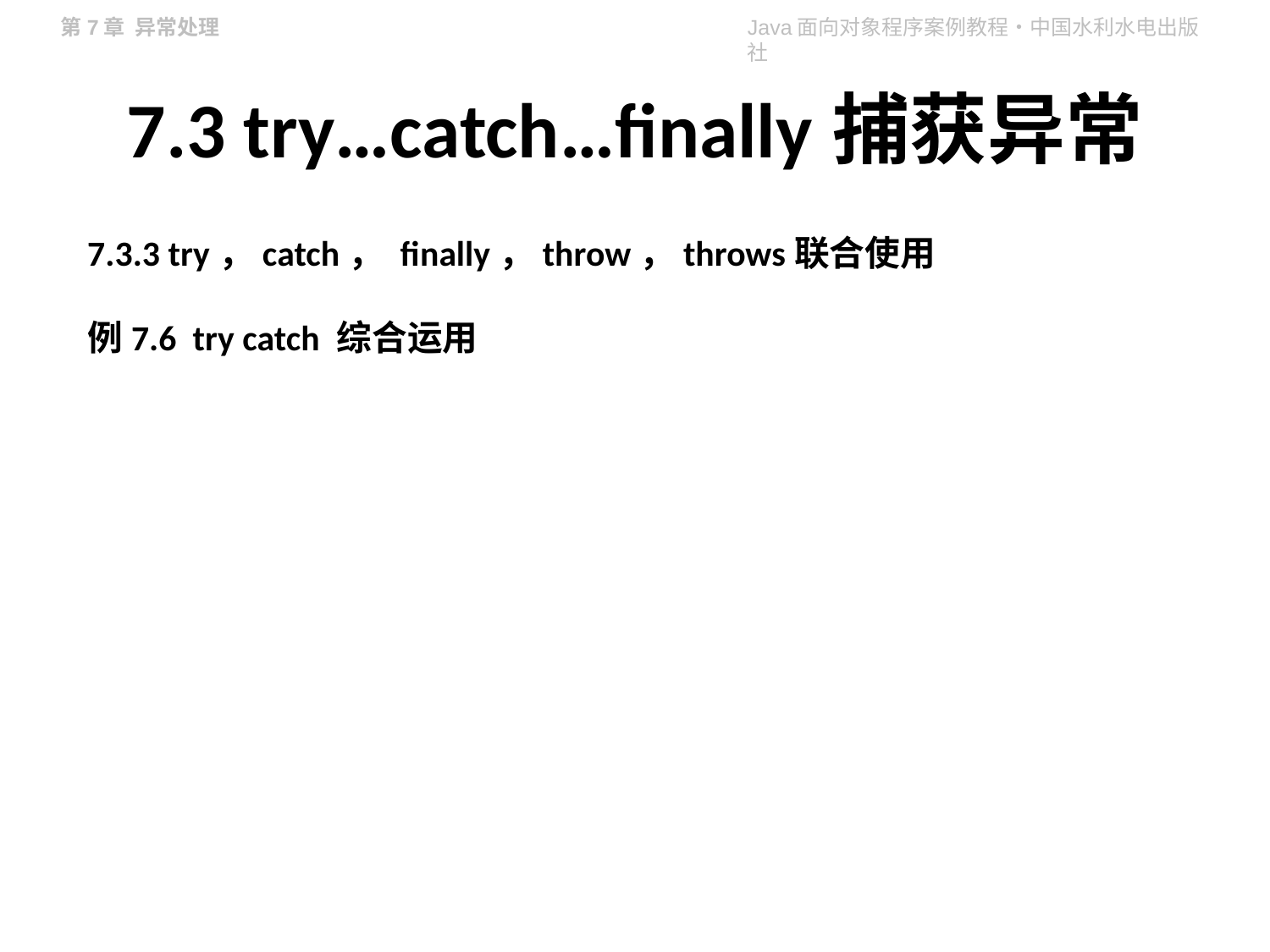

# 7.3 try…catch…finally捕获异常
7.3.3 try，catch， finally，throw，throws联合使用

例7.6  try catch 综合运用